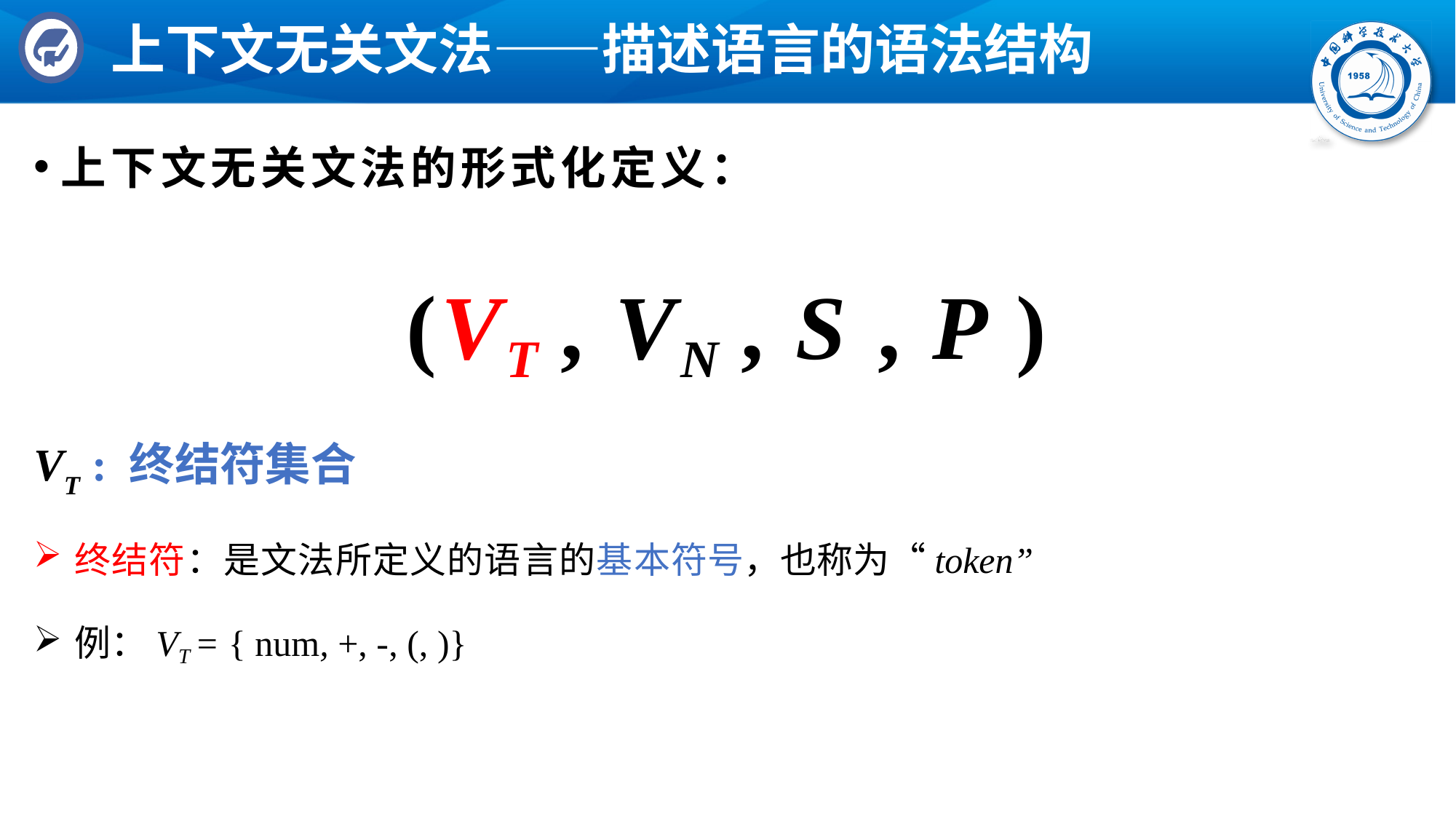

# 上下文无关文法——描述语言的语法结构
上下文无关文法的形式化定义：
(VT , VN , S , P )
VT : 终结符集合
终结符：是文法所定义的语言的基本符号，也称为“token”
例：VT = { num, +, -, (, )}